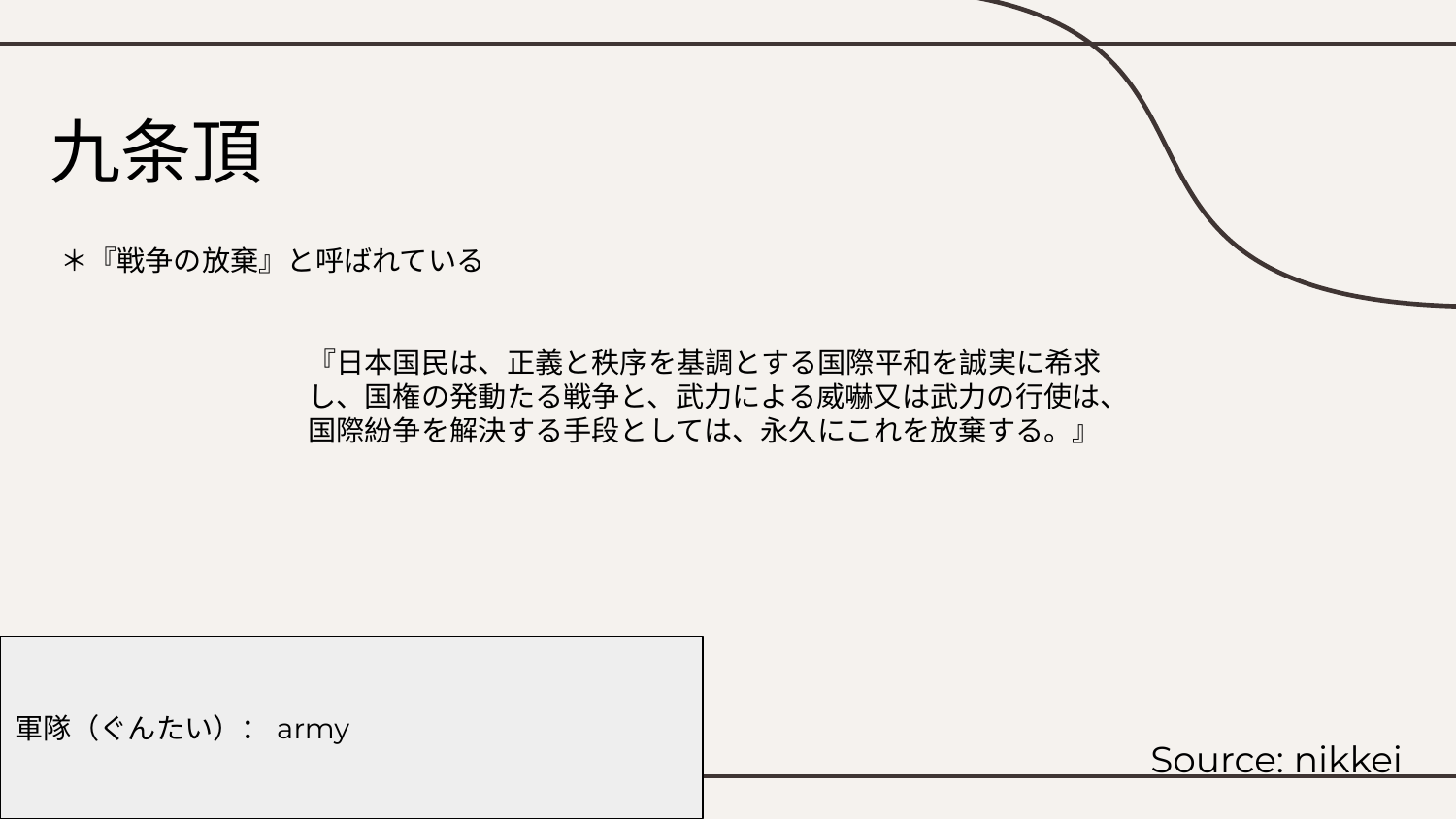

# 九条頂
＊『戦争の放棄』と呼ばれている
『日本国民は、正義と秩序を基調とする国際平和を誠実に希求し、国権の発動たる戦争と、武力による威嚇又は武力の行使は、国際紛争を解決する手段としては、永久にこれを放棄する。』
軍隊（ぐんたい）：army
Source: nikkei